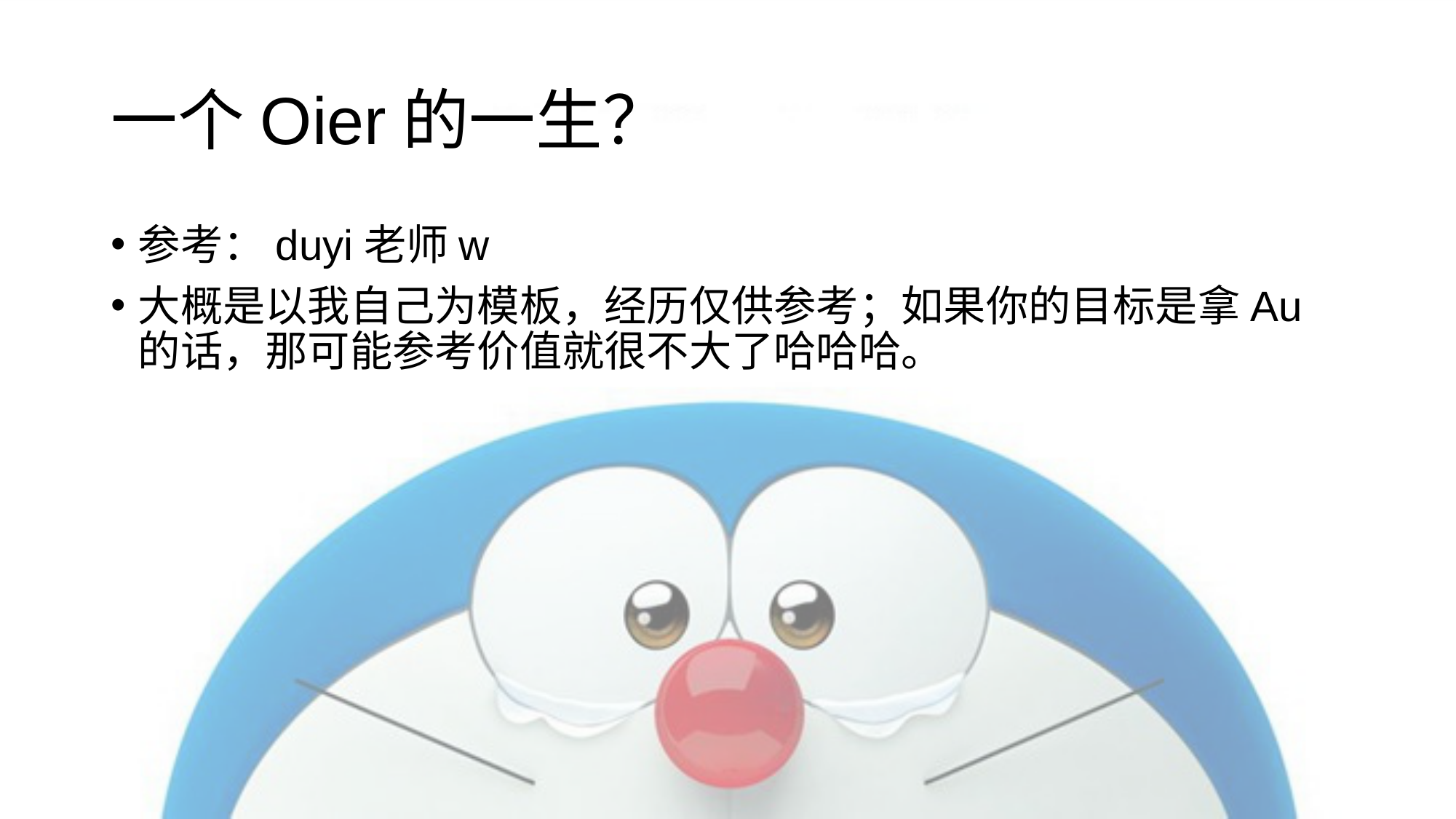

# 一个Oier的一生？
参考：duyi老师w
大概是以我自己为模板，经历仅供参考；如果你的目标是拿Au的话，那可能参考价值就很不大了哈哈哈。